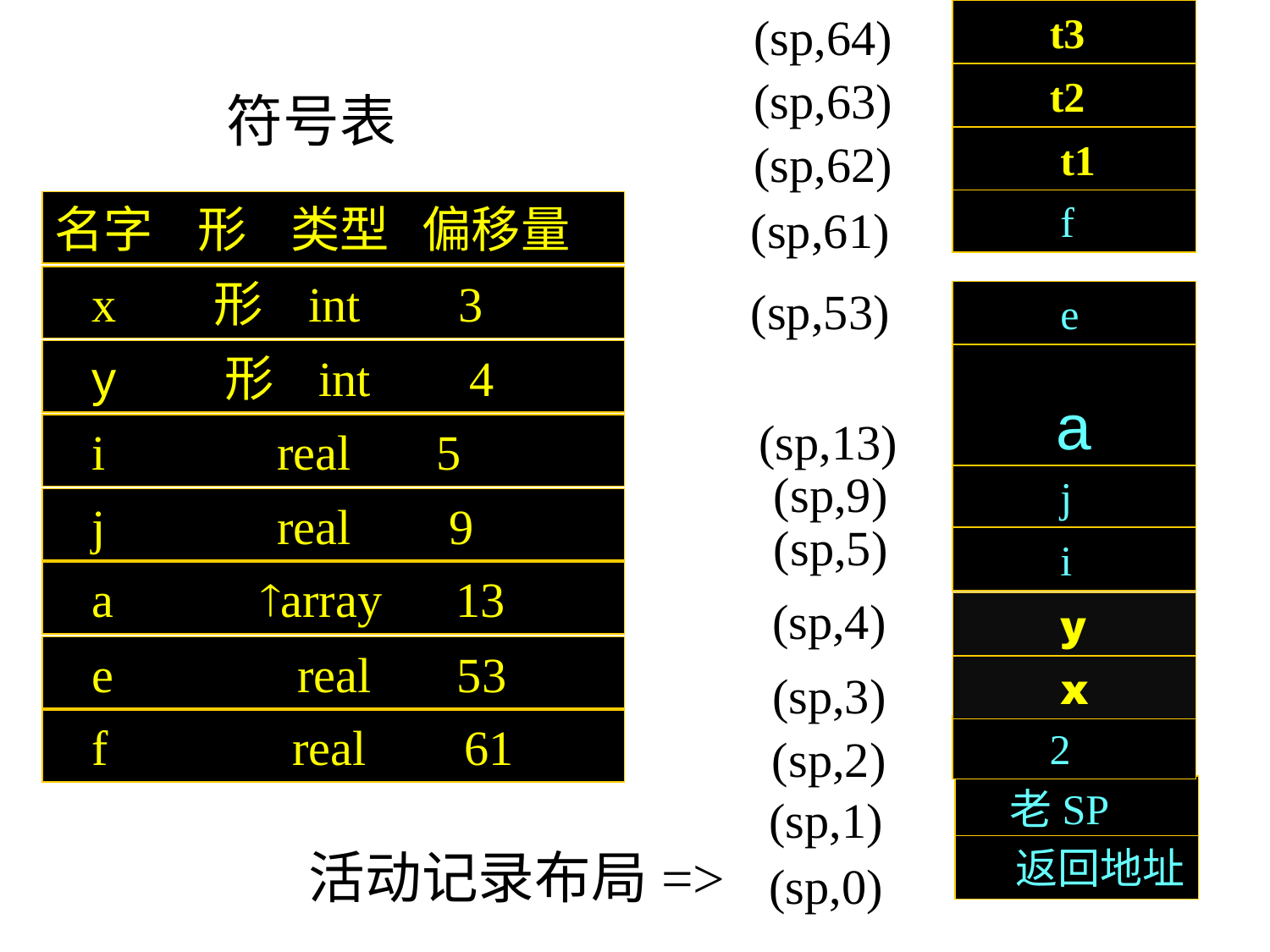

(sp,64)
        t3
(sp,63)
        t2
符号表
(sp,62)
         t1
         f
名字    形    类型   偏移量
(sp,61)
   x       形   int        3
(sp,53)
         e

a
   y       形   int        4
(sp,13)
   i              real       5
(sp,9)
         j
   j              real        9
(sp,5)
         i
   a            ↑array      13
(sp,4)
         y
   e               real       53
         x
(sp,3)
   f               real        61
        2
(sp,2)
　老SP
(sp,1)
活动记录布局=>
    返回地址
   (sp,0)